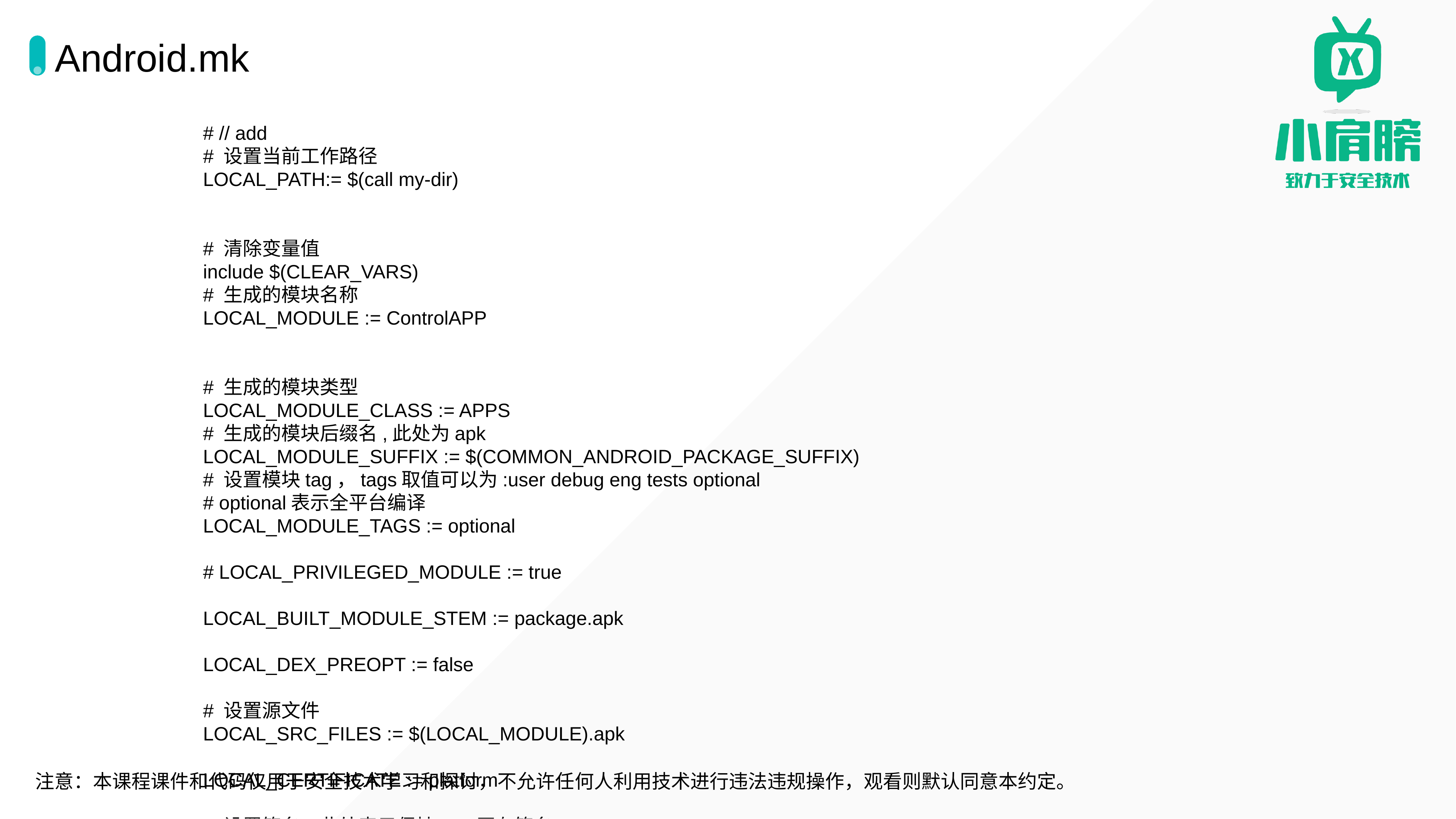

# Android.mk
# // add
# 设置当前工作路径
LOCAL_PATH:= $(call my-dir)

# 清除变量值
include $(CLEAR_VARS)
# 生成的模块名称
LOCAL_MODULE := ControlAPP

# 生成的模块类型
LOCAL_MODULE_CLASS := APPS
# 生成的模块后缀名,此处为apk
LOCAL_MODULE_SUFFIX := $(COMMON_ANDROID_PACKAGE_SUFFIX)
# 设置模块tag，tags取值可以为:user debug eng tests optional
# optional表示全平台编译
LOCAL_MODULE_TAGS := optional

# LOCAL_PRIVILEGED_MODULE := true

LOCAL_BUILT_MODULE_STEM := package.apk

LOCAL_DEX_PREOPT := false

# 设置源文件
LOCAL_SRC_FILES := $(LOCAL_MODULE).apk

LOCAL_CERTIFICATE := platform

# 设置签名，此处表示保持apk原有签名
# LOCAL_CERTIFICATE := PRESIGNED
# 此处表示预编译方式
include $(BUILD_PREBUILT)